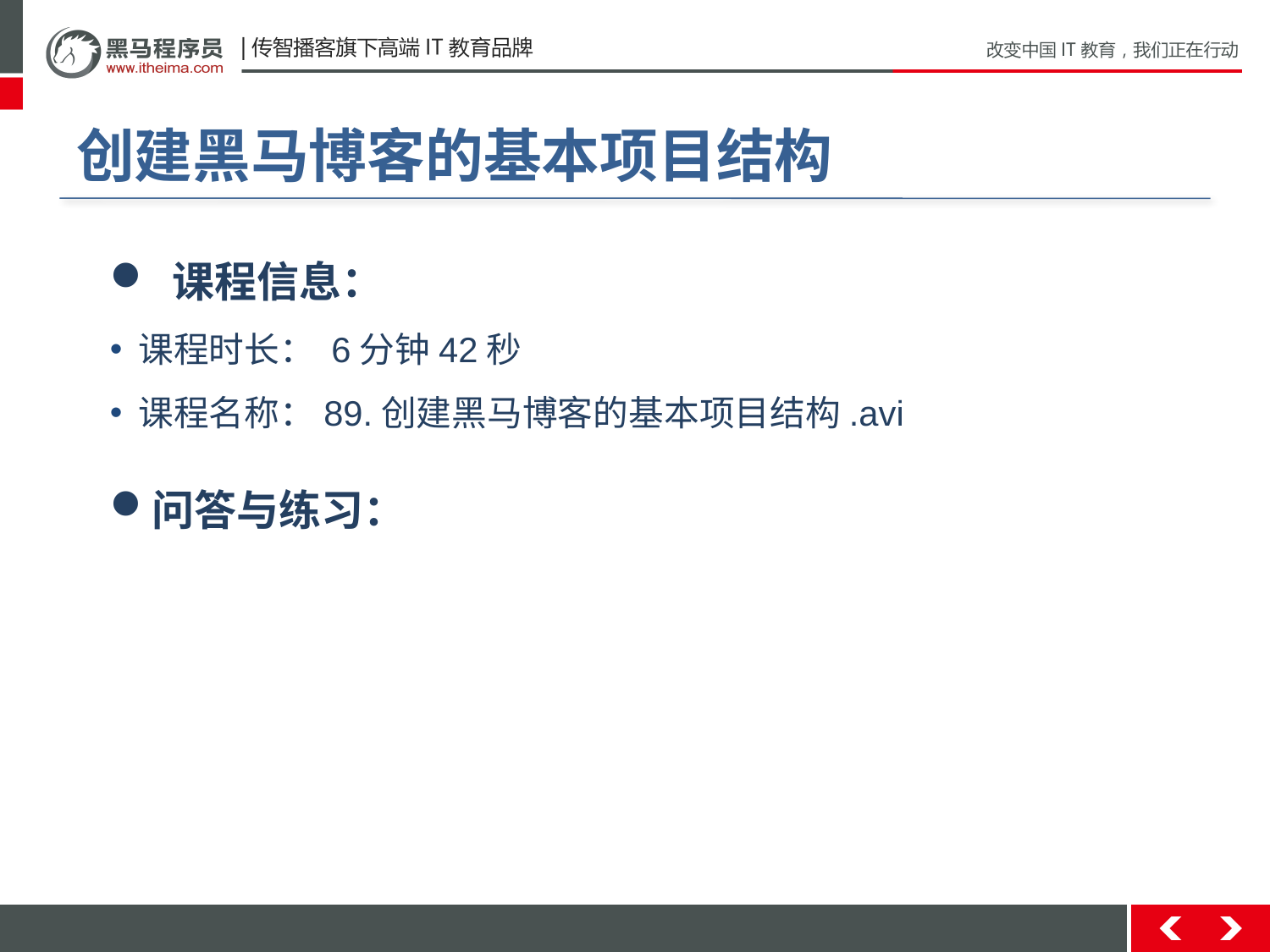

# 创建黑马博客的基本项目结构
 课程信息：
 课程时长： 6分钟42秒
 课程名称：89.创建黑马博客的基本项目结构.avi
问答与练习：